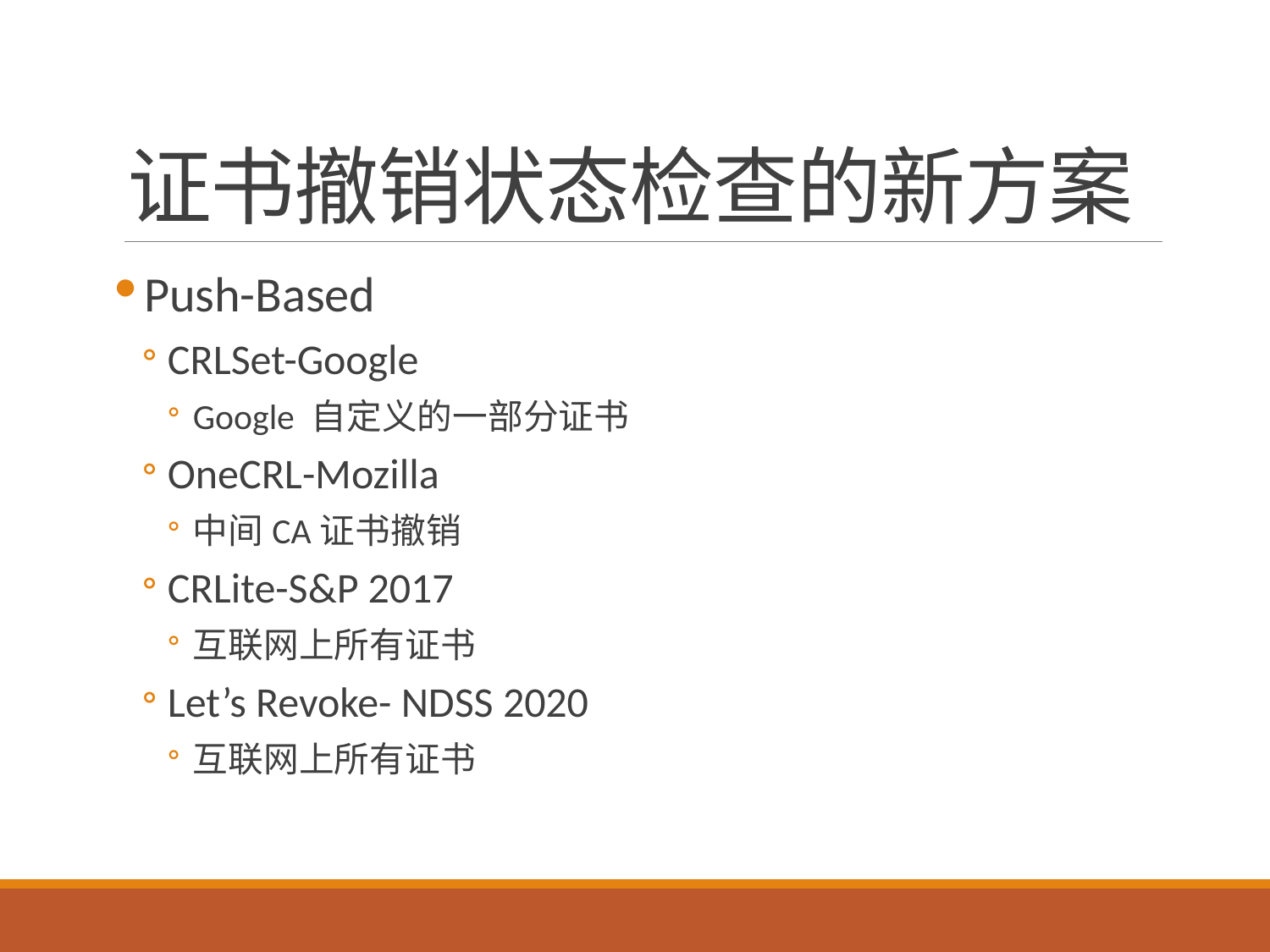

# 证书撤销状态检查的新方案
Push-Based
CRLSet-Google
Google 自定义的一部分证书
OneCRL-Mozilla
中间CA证书撤销
CRLite-S&P 2017
互联网上所有证书
Let’s Revoke- NDSS 2020
互联网上所有证书
125